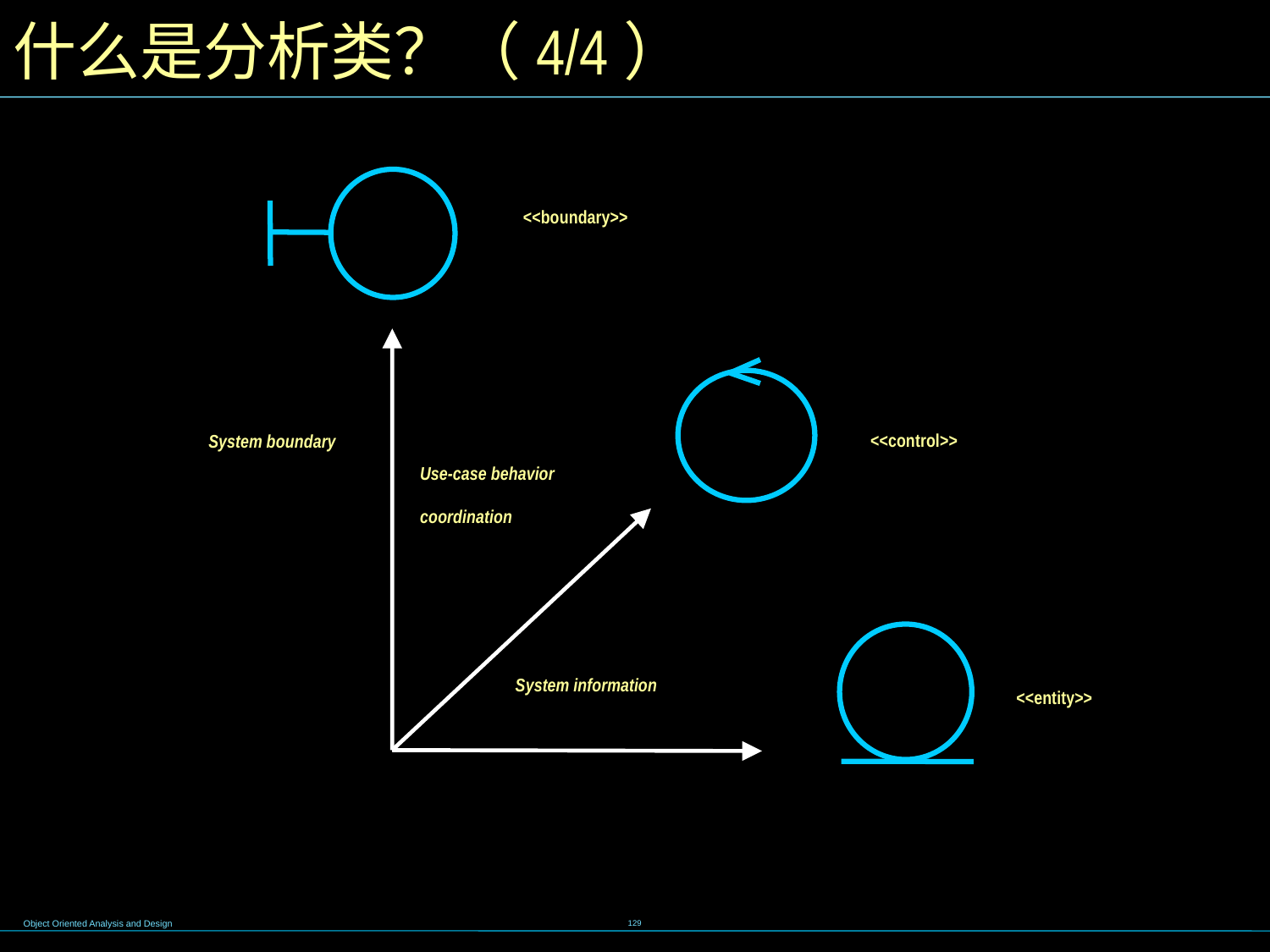

# 什么是分析类？（4/4）

<<boundary>>

<<control>>
System boundary
Use-case behavior coordination

System information
<<entity>>